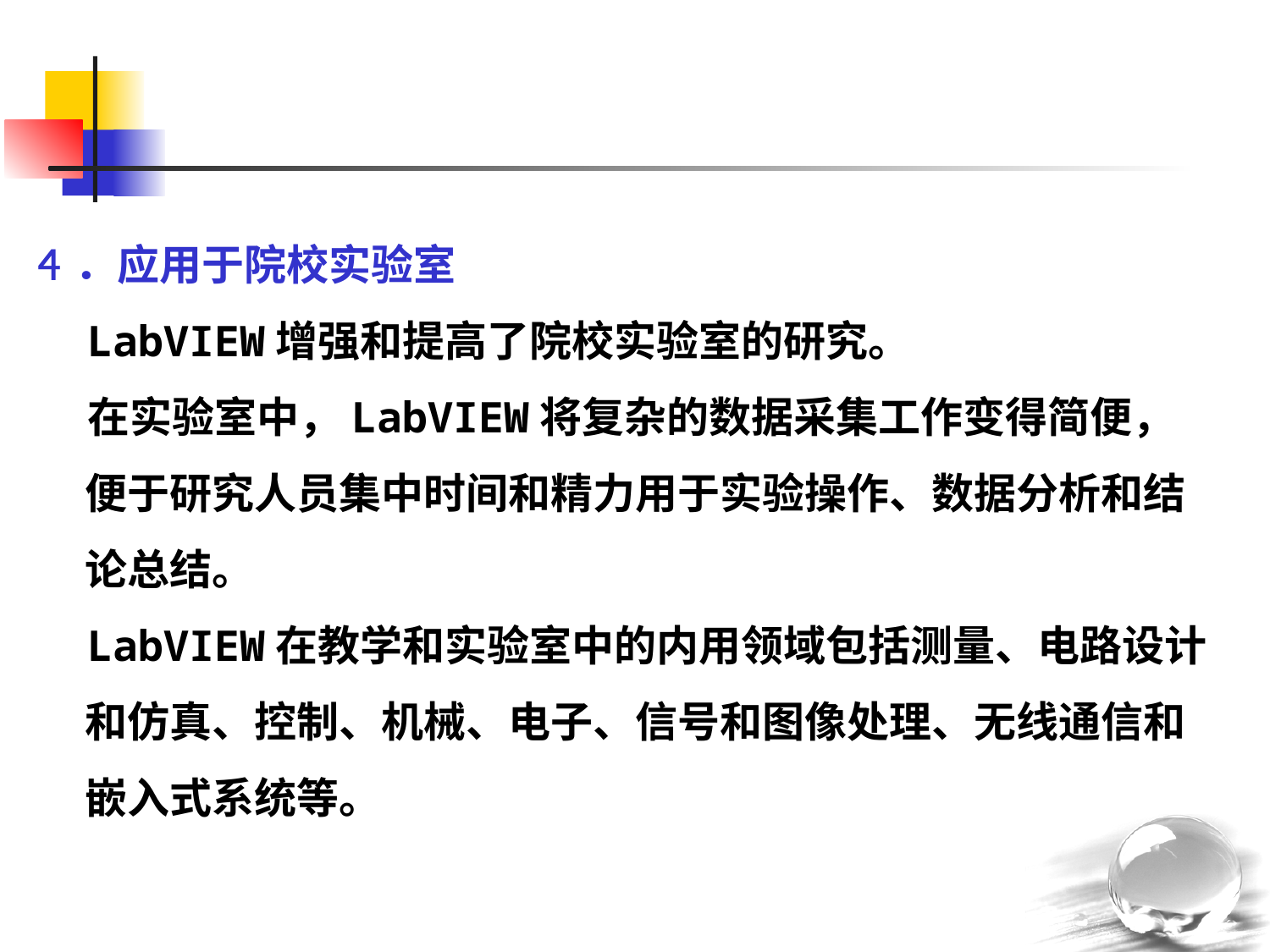

4．应用于院校实验室
LabVIEW增强和提高了院校实验室的研究。
在实验室中，LabVIEW将复杂的数据采集工作变得简便，便于研究人员集中时间和精力用于实验操作、数据分析和结论总结。
LabVIEW在教学和实验室中的内用领域包括测量、电路设计和仿真、控制、机械、电子、信号和图像处理、无线通信和嵌入式系统等。